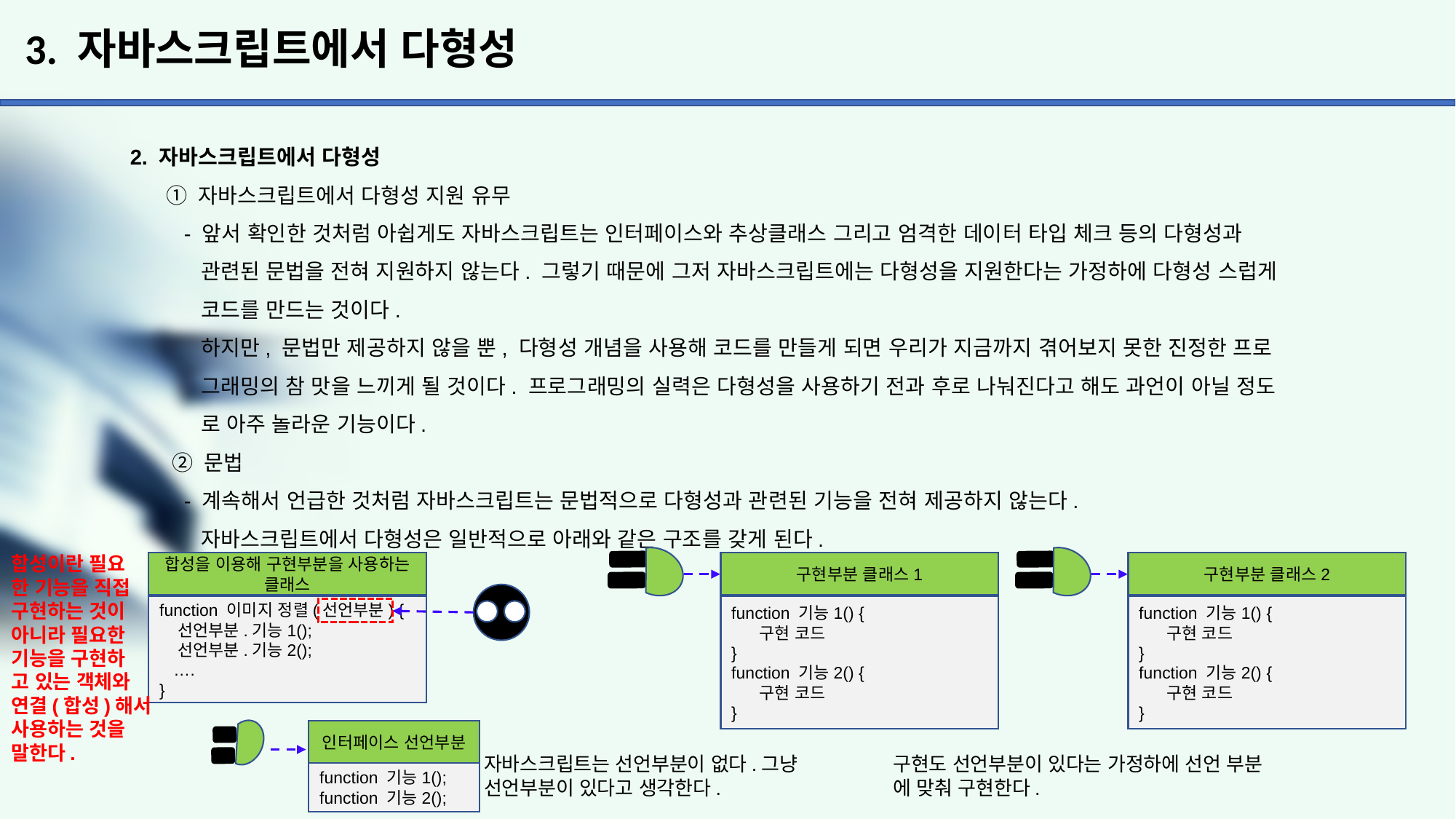

# 3. 자바스크립트에서 다형성
2. 자바스크립트에서 다형성
      ① 자바스크립트에서 다형성 지원 유무
         - 앞서 확인한 것처럼 아쉽게도 자바스크립트는 인터페이스와 추상클래스 그리고 엄격한 데이터 타입 체크 등의 다형성과
           관련된 문법을 전혀 지원하지 않는다. 그렇기 때문에 그저 자바스크립트에는 다형성을 지원한다는 가정하에 다형성 스럽게
           코드를 만드는 것이다.
           하지만, 문법만 제공하지 않을 뿐, 다형성 개념을 사용해 코드를 만들게 되면 우리가 지금까지 겪어보지 못한 진정한 프로
           그래밍의 참 맛을 느끼게 될 것이다. 프로그래밍의 실력은 다형성을 사용하기 전과 후로 나눠진다고 해도 과언이 아닐 정도
           로 아주 놀라운 기능이다.
       ② 문법
         - 계속해서 언급한 것처럼 자바스크립트는 문법적으로 다형성과 관련된 기능을 전혀 제공하지 않는다.
           자바스크립트에서 다형성은 일반적으로 아래와 같은 구조를 갖게 된다.

합성이란 필요
한 기능을 직접
구현하는 것이
아니라 필요한
기능을 구현하
고 있는 객체와
연결(합성)해서
사용하는 것을
말한다.

구현부분 클래스1
합성을 이용해 구현부분을 사용하는 클래스
구현부분 클래스2

function 기능1() {
     구현 코드
}
function 기능2() {
     구현 코드
}
function 이미지 정렬(선언부분) {
   선언부분.기능1();
   선언부분.기능2();
   ….
}
function 기능1() {
     구현 코드
}
function 기능2() {
     구현 코드
}

인터페이스 선언부분

자바스크립트는 선언부분이 없다.그냥 선언부분이 있다고 생각한다.
구현도 선언부분이 있다는 가정하에 선언 부분
에 맞춰 구현한다.
function 기능1(); function 기능2();